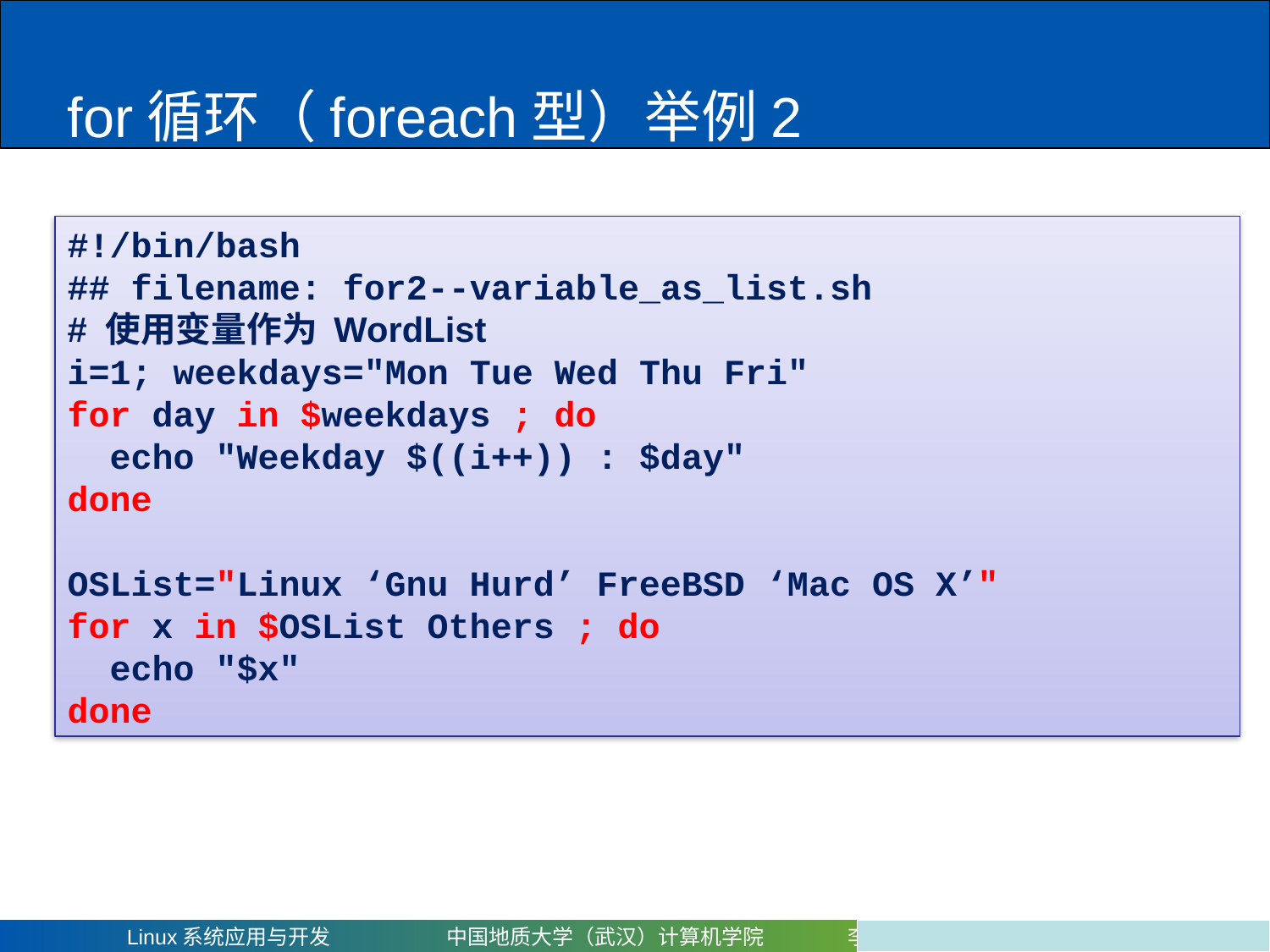

# for循环（foreach型）举例2
#!/bin/bash
## filename: for2--variable_as_list.sh
# 使用变量作为 WordList
i=1; weekdays="Mon Tue Wed Thu Fri"
for day in $weekdays ; do
  echo "Weekday $((i++)) : $day"
done

OSList="Linux ‘Gnu Hurd’ FreeBSD ‘Mac OS X’"
for x in $OSList Others ; do
  echo "$x"
done